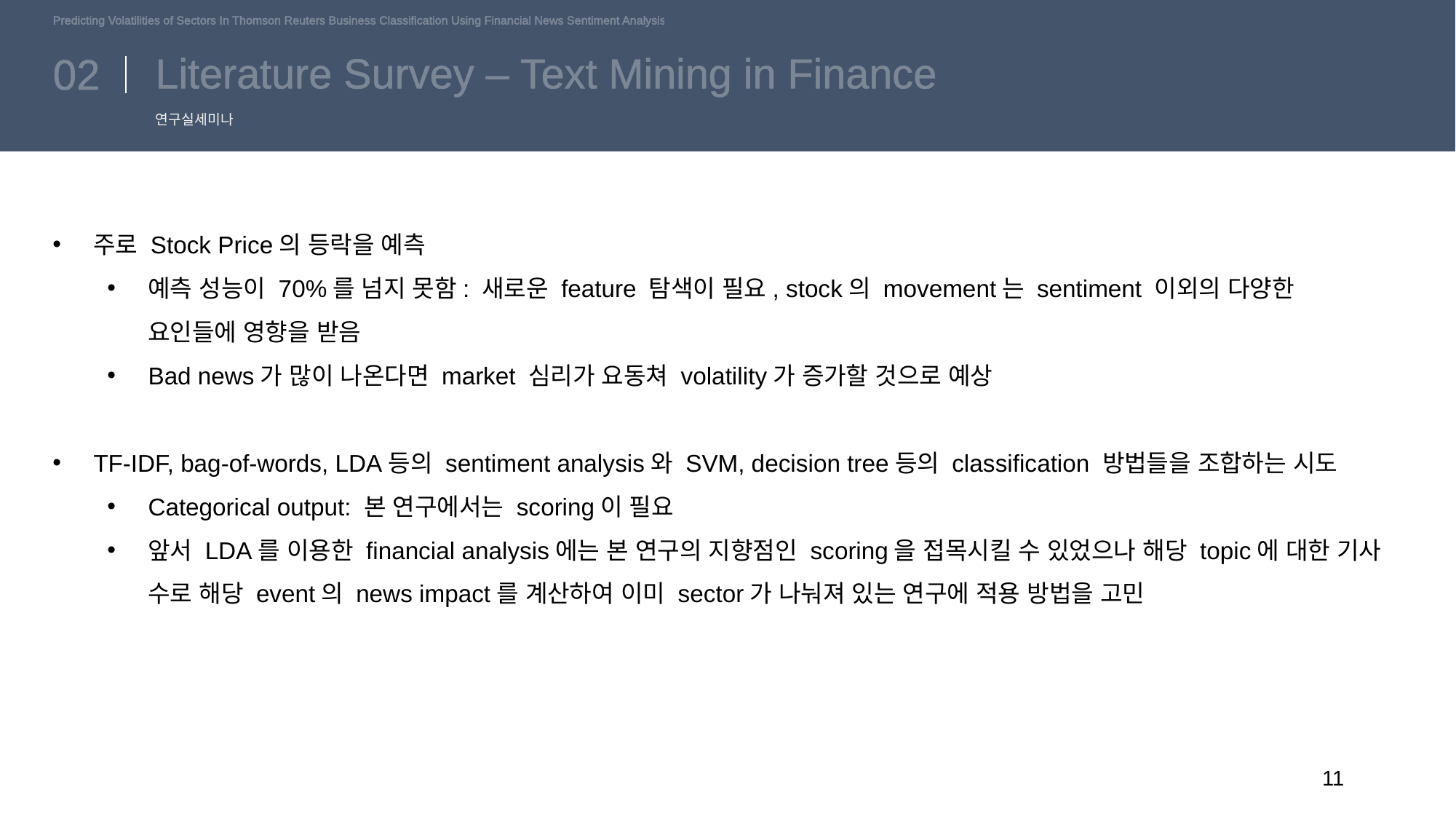

Predicting Volatilities of Sectors In Thomson Reuters Business Classification Using Financial News Sentiment Analysis
# Literature Survey – Text Mining in Finance
02
연구실세미나
주로 Stock Price의 등락을 예측
예측 성능이 70%를 넘지 못함: 새로운 feature 탐색이 필요, stock의 movement는 sentiment 이외의 다양한 요인들에 영향을 받음
Bad news가 많이 나온다면 market 심리가 요동쳐 volatility가 증가할 것으로 예상

TF-IDF, bag-of-words, LDA등의 sentiment analysis와 SVM, decision tree등의 classification 방법들을 조합하는 시도
Categorical output: 본 연구에서는 scoring이 필요
앞서 LDA를 이용한 financial analysis에는 본 연구의 지향점인 scoring을 접목시킬 수 있었으나 해당 topic에 대한 기사 수로 해당 event의 news impact를 계산하여 이미 sector가 나눠져 있는 연구에 적용 방법을 고민
11